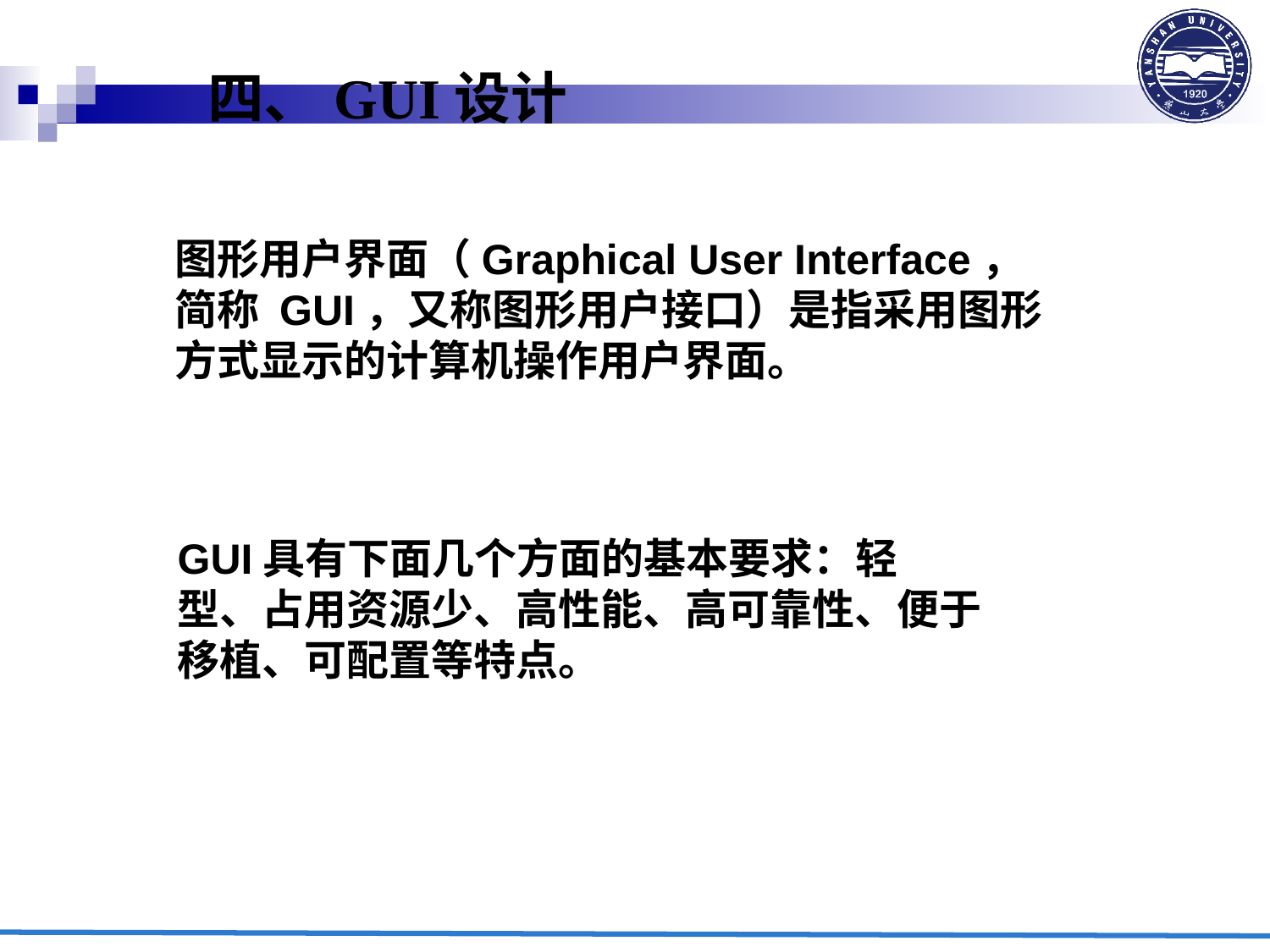

四、GUI设计
图形用户界面（Graphical User Interface，简称 GUI，又称图形用户接口）是指采用图形方式显示的计算机操作用户界面。
GUI具有下面几个方面的基本要求：轻型、占用资源少、高性能、高可靠性、便于移植、可配置等特点。